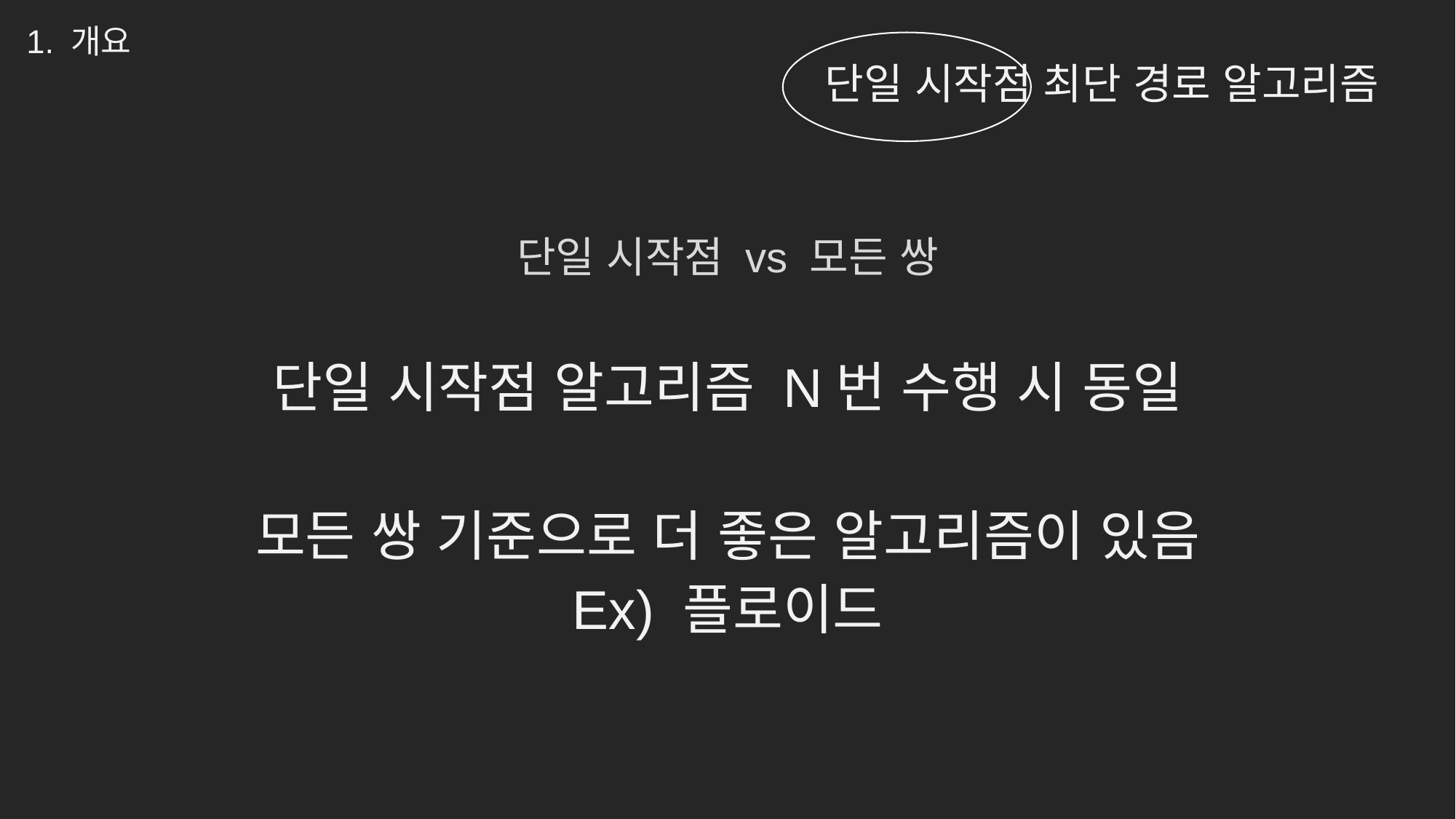

1. 개요

단일 시작점 최단 경로 알고리즘
단일 시작점 vs 모든 쌍
단일 시작점 알고리즘 N번 수행 시 동일

모든 쌍 기준으로 더 좋은 알고리즘이 있음
Ex) 플로이드